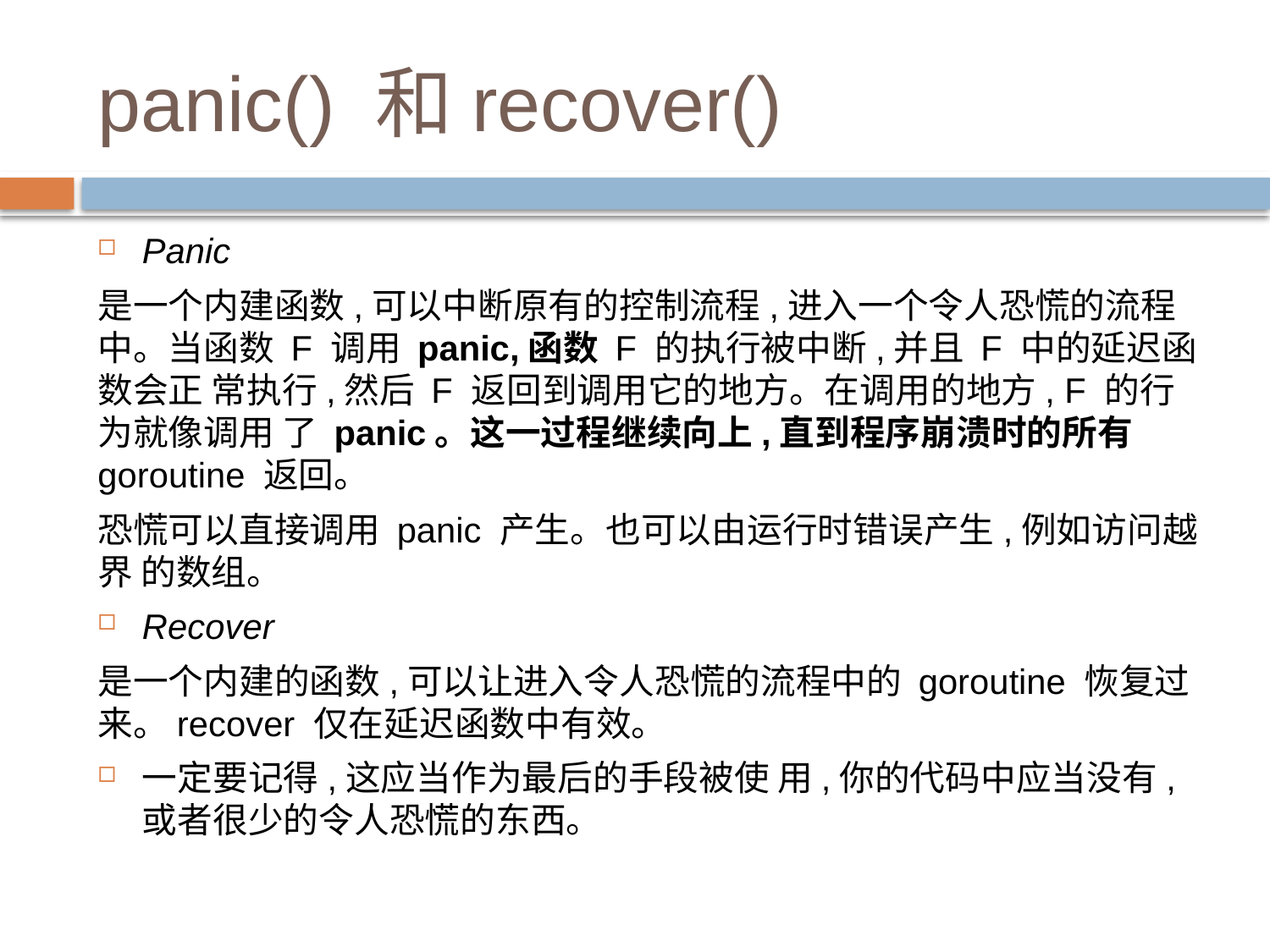

# panic() 和recover()
Panic
是一个内建函数,可以中断原有的控制流程,进入一个令人恐慌的流程 中。当函数 F 调用 panic,函数 F 的执行被中断,并且 F 中的延迟函数会正 常执行,然后 F 返回到调用它的地方。在调用的地方, F 的行为就像调用 了 panic。这一过程继续向上,直到程序崩溃时的所有 goroutine 返回。
恐慌可以直接调用 panic 产生。也可以由运行时错误产生,例如访问越界 的数组。
Recover
是一个内建的函数,可以让进入令人恐慌的流程中的 goroutine 恢复过 来。recover 仅在延迟函数中有效。
一定要记得,这应当作为最后的手段被使 用,你的代码中应当没有,或者很少的令人恐慌的东西。